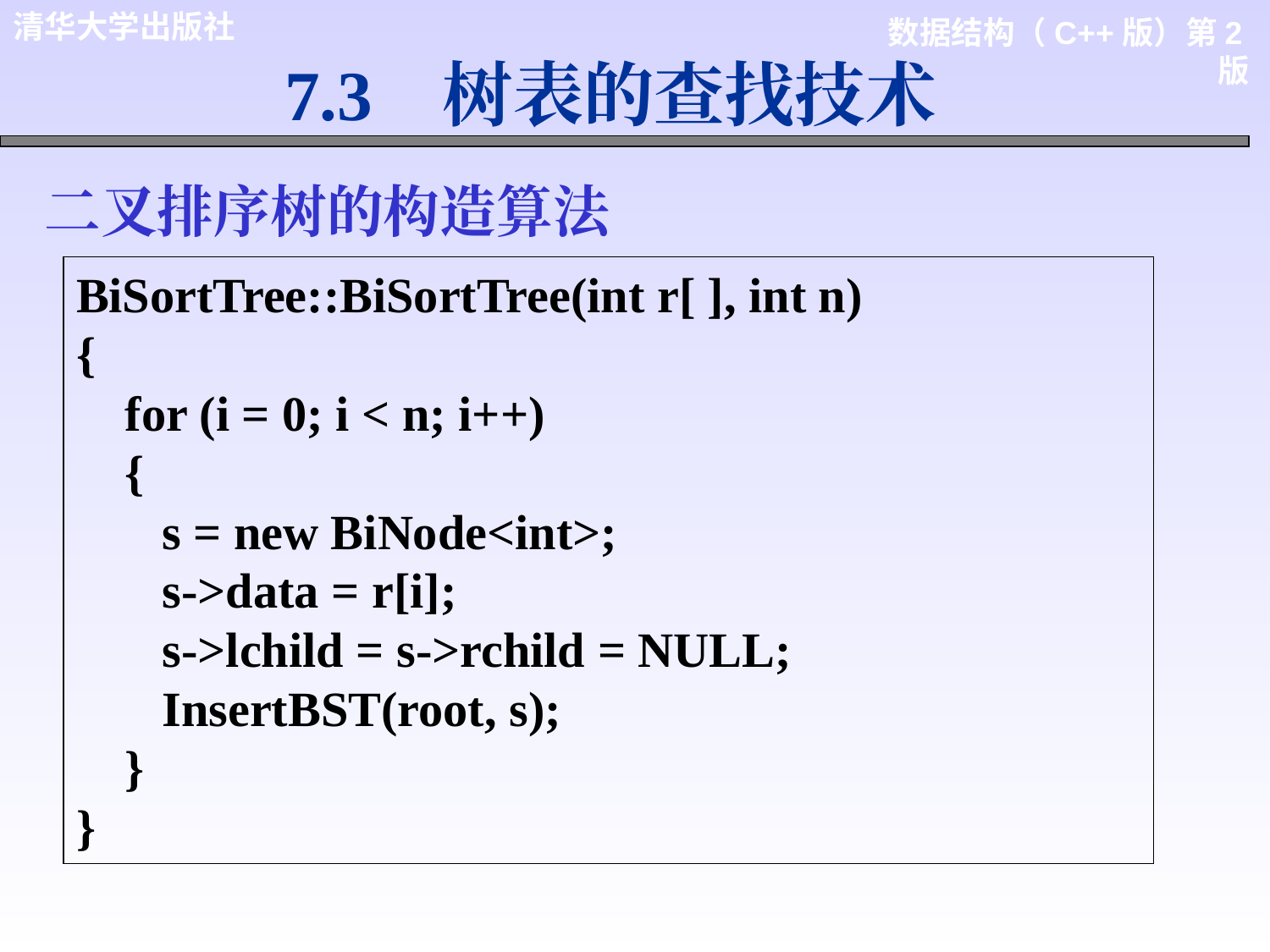

7.3   树表的查找技术
二叉排序树的构造算法
BiSortTree::BiSortTree(int r[ ], int n)
{
    for (i = 0; i < n; i++)
    {
       s = new BiNode<int>;
       s->data = r[i];
       s->lchild = s->rchild = NULL;
       InsertBST(root, s);
    }
}